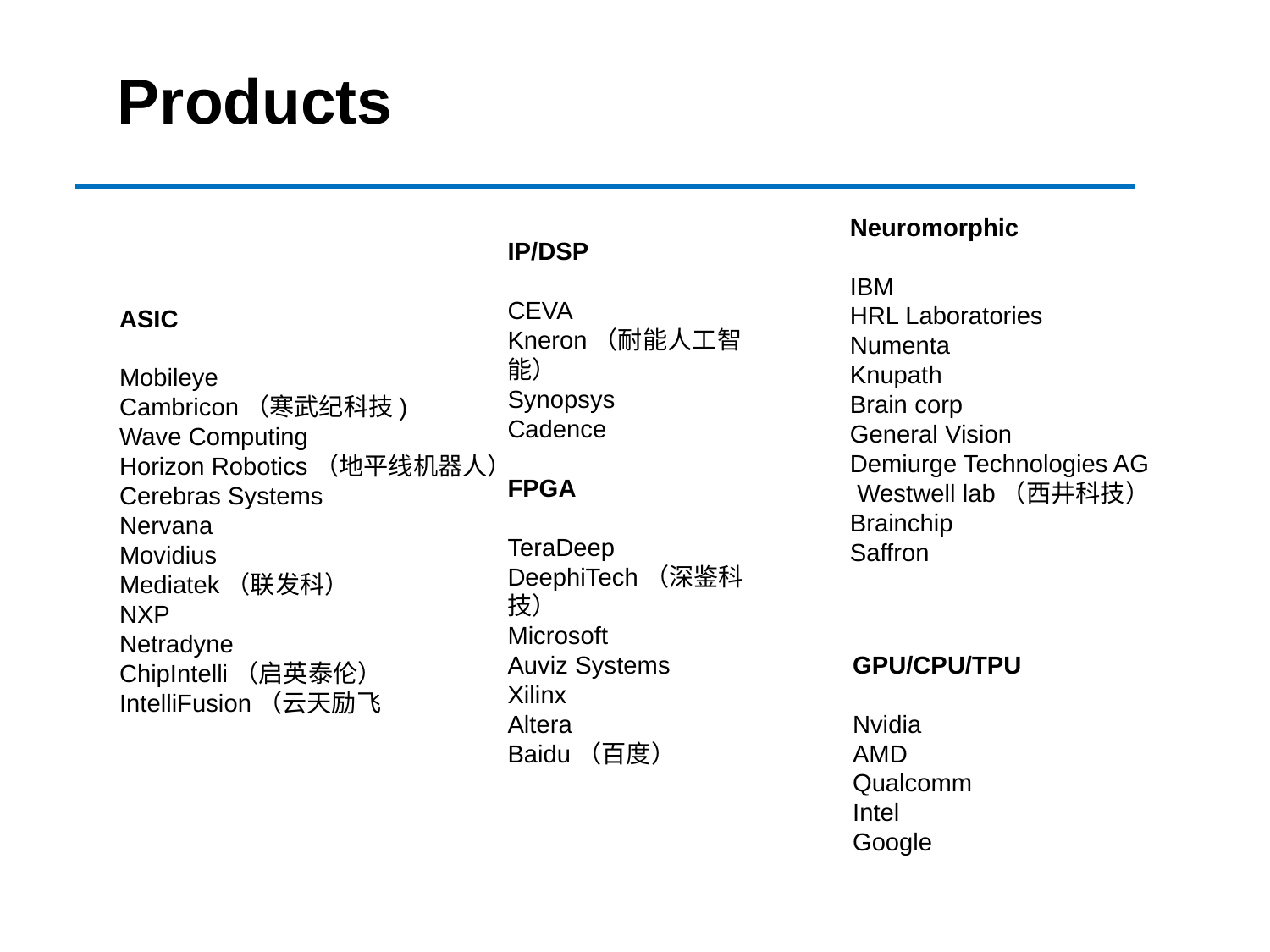

# Products
ASIC

Mobileye
Cambricon（寒武纪科技)
Wave Computing
Horizon Robotics（地平线机器人）
Cerebras Systems
Nervana
Movidius
Mediatek（联发科）
NXP
Netradyne
ChipIntelli（启英泰伦）
IntelliFusion（云天励飞

Neuromorphic

IBM
HRL Laboratories
Numenta
Knupath
Brain corp
General Vision
Demiurge Technologies AG
 Westwell lab（西井科技）
Brainchip
Saffron
IP/DSP

CEVA
Kneron（耐能人工智能）
Synopsys
Cadence
FPGA

TeraDeep
DeephiTech（深鉴科技）
Microsoft
Auviz Systems
Xilinx
Altera
Baidu（百度）
GPU/CPU/TPU

Nvidia
AMD
Qualcomm
Intel
Google